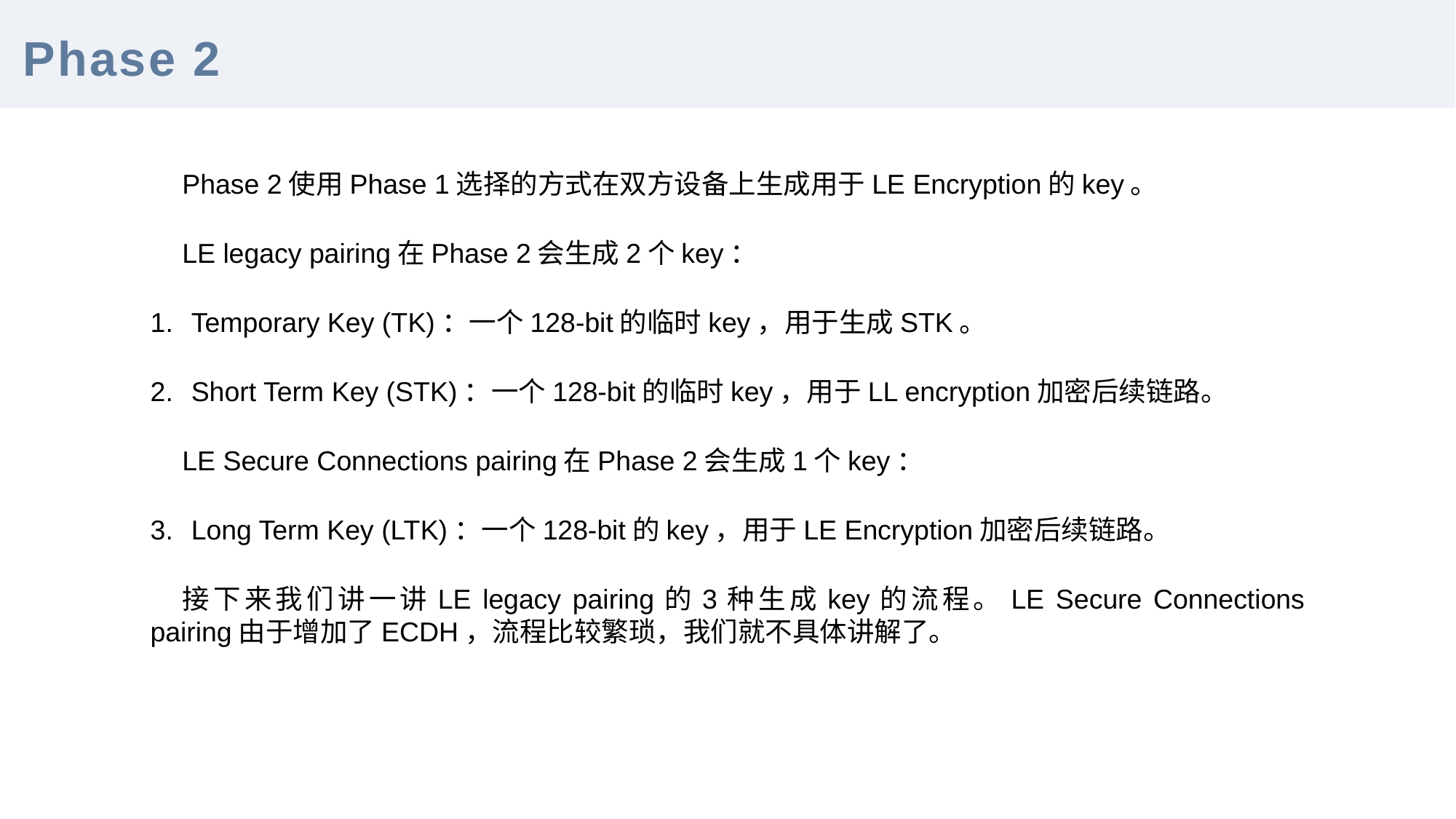

Phase 2
Phase 2使用Phase 1选择的方式在双方设备上生成用于LE Encryption的key。
LE legacy pairing在Phase 2会生成2个key：
Temporary Key (TK)：一个128-bit的临时key，用于生成STK。
Short Term Key (STK)：一个128-bit的临时key，用于LL encryption加密后续链路。
LE Secure Connections pairing在Phase 2会生成1个key：
Long Term Key (LTK)：一个128-bit的key，用于LE Encryption加密后续链路。
接下来我们讲一讲LE legacy pairing的3种生成key的流程。LE Secure Connections pairing由于增加了ECDH，流程比较繁琐，我们就不具体讲解了。